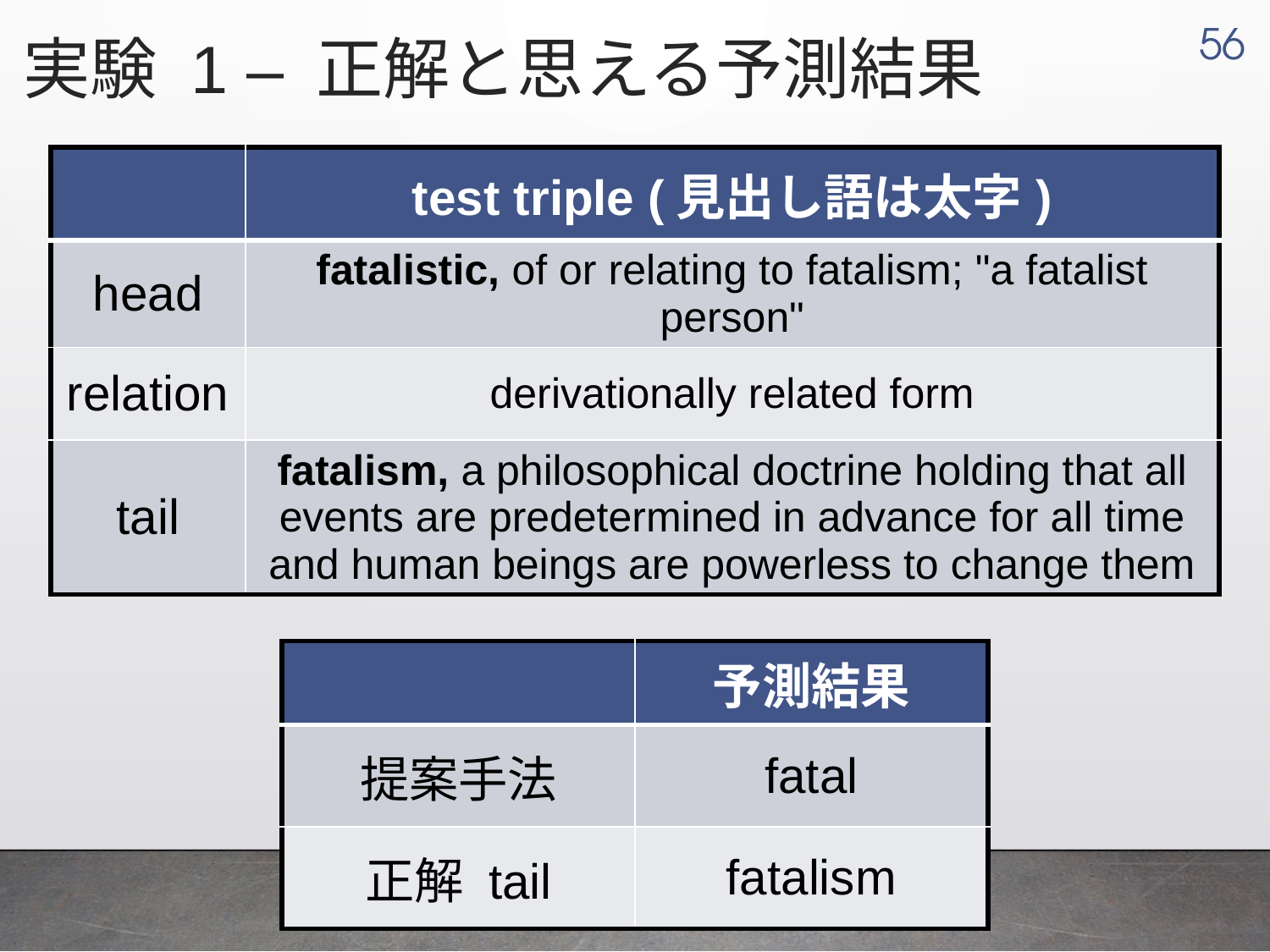

実験 1 – 正解と思える予測結果
56
|  | test triple (見出し語は太字) |
| --- | --- |
| head | fatalistic, of or relating to fatalism; "a fatalist person" |
| relation | derivationally related form |
| tail | fatalism, a philosophical doctrine holding that all events are predetermined in advance for all time and human beings are powerless to change them |
|  | 予測結果 |
| --- | --- |
| 提案手法 | fatal |
| 正解 tail | fatalism |